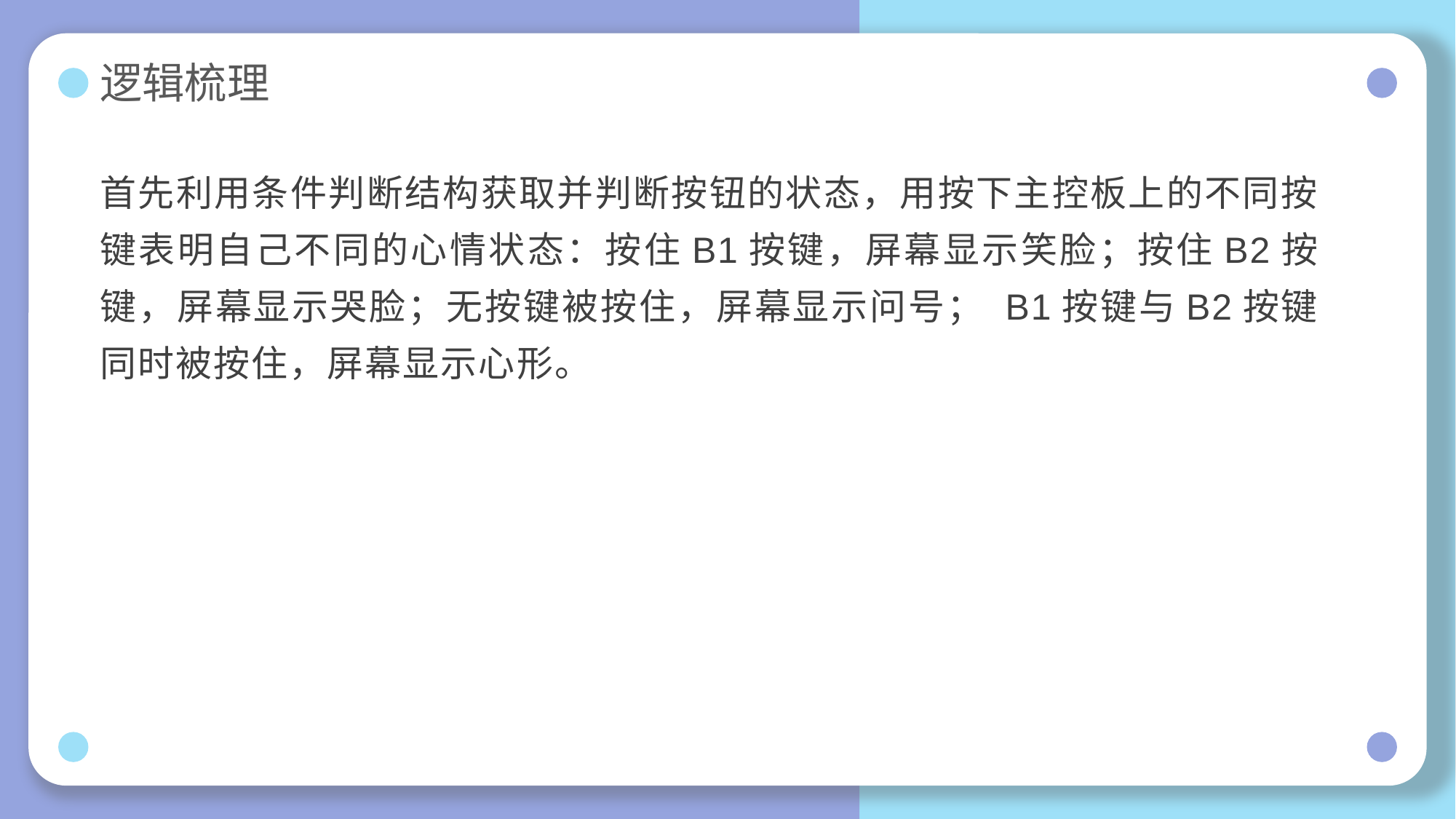

# 逻辑梳理
首先利用条件判断结构获取并判断按钮的状态，用按下主控板上的不同按键表明自己不同的心情状态：按住B1按键，屏幕显示笑脸；按住B2按键，屏幕显示哭脸；无按键被按住，屏幕显示问号； B1按键与B2按键同时被按住，屏幕显示心形。